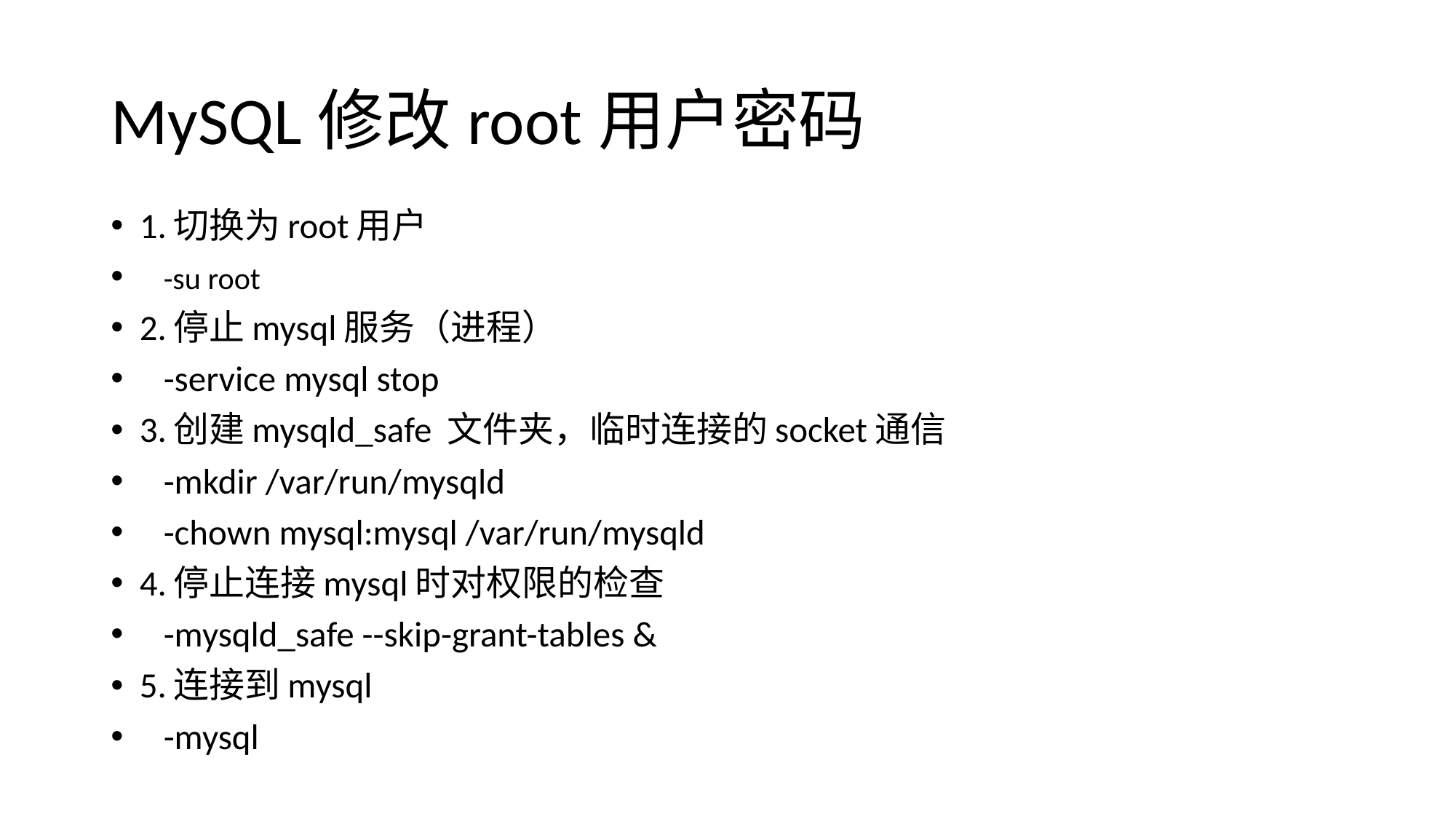

# MySQL修改root用户密码
1.切换为root用户
   -su root
2.停止mysql服务（进程）
   -service mysql stop
3.创建mysqld_safe 文件夹，临时连接的socket通信
   -mkdir /var/run/mysqld
   -chown mysql:mysql /var/run/mysqld
4.停止连接mysql时对权限的检查
   -mysqld_safe --skip-grant-tables &
5.连接到mysql
   -mysql